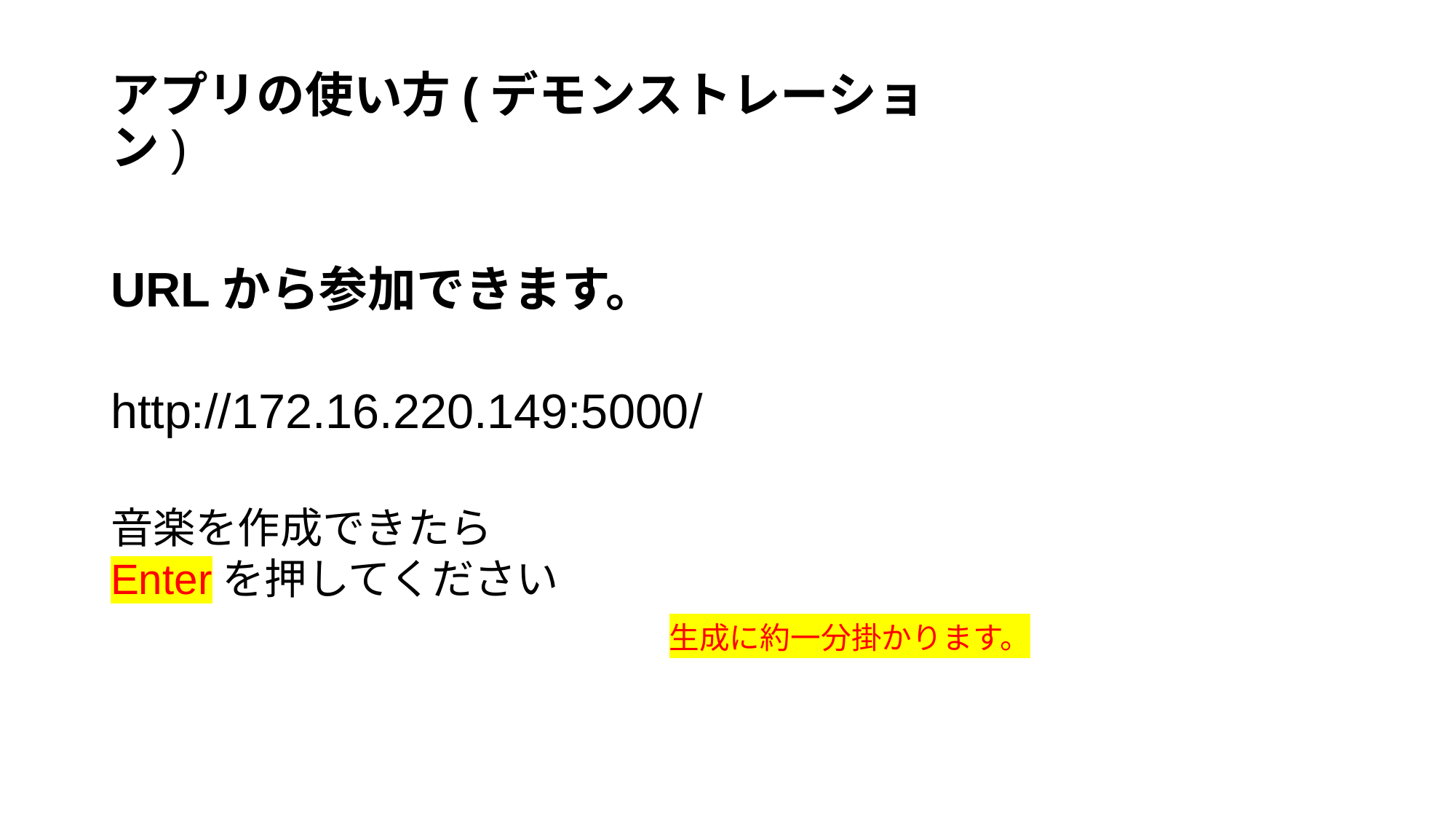

# アプリの使い方(デモンストレーション)
URLから参加できます。
http://172.16.220.149:5000/
音楽を作成できたら
Enterを押してください
生成に約一分掛かります。